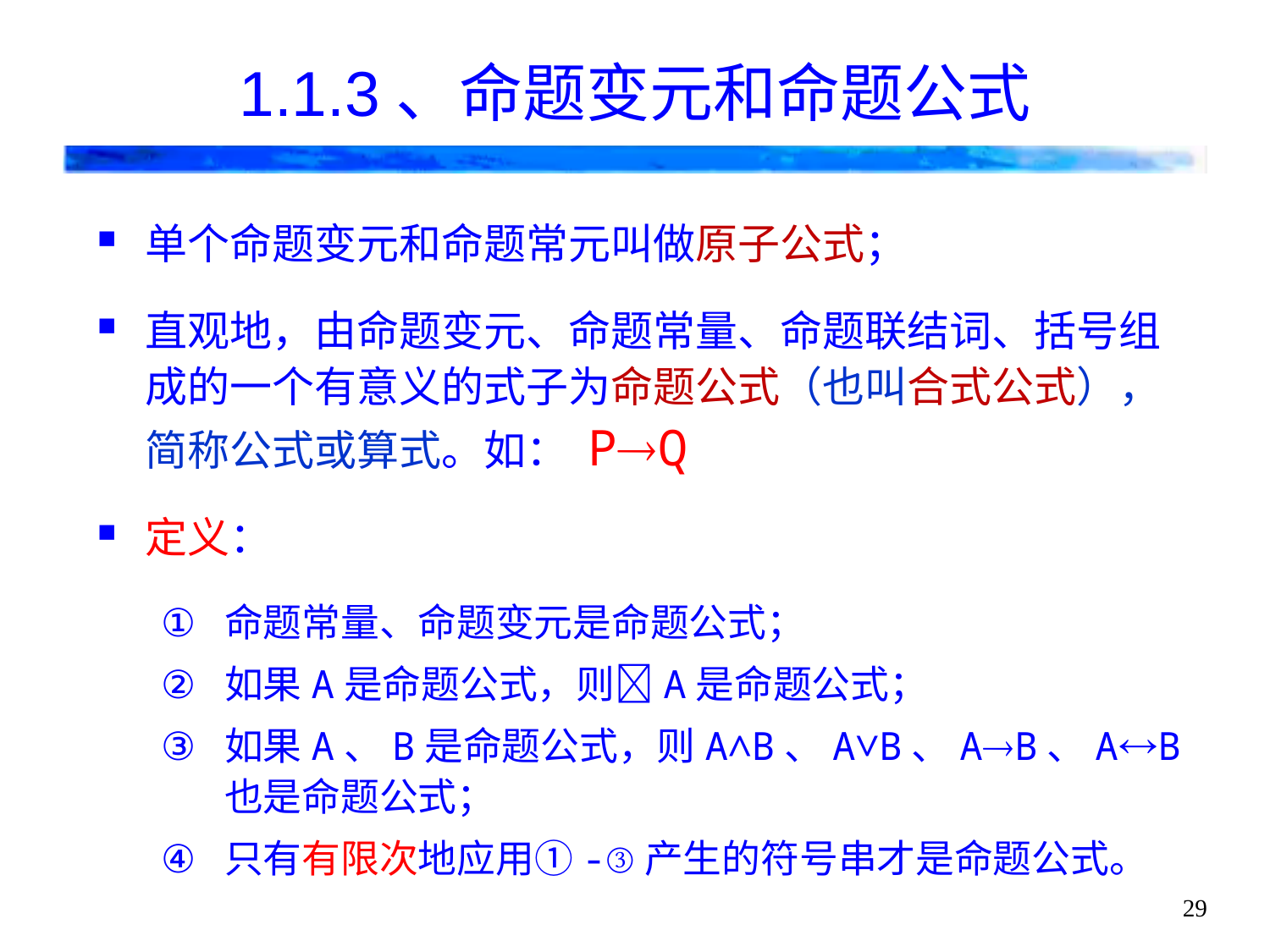

# 1.1.3、命题变元和命题公式
单个命题变元和命题常元叫做原子公式；
直观地，由命题变元、命题常量、命题联结词、括号组成的一个有意义的式子为命题公式（也叫合式公式），简称公式或算式。如： P→Q
定义：
命题常量、命题变元是命题公式；
如果A是命题公式，则¬A是命题公式；
如果A、B是命题公式，则A∧B、A∨B、A→B、A↔B也是命题公式；
只有有限次地应用①-③产生的符号串才是命题公式。
29